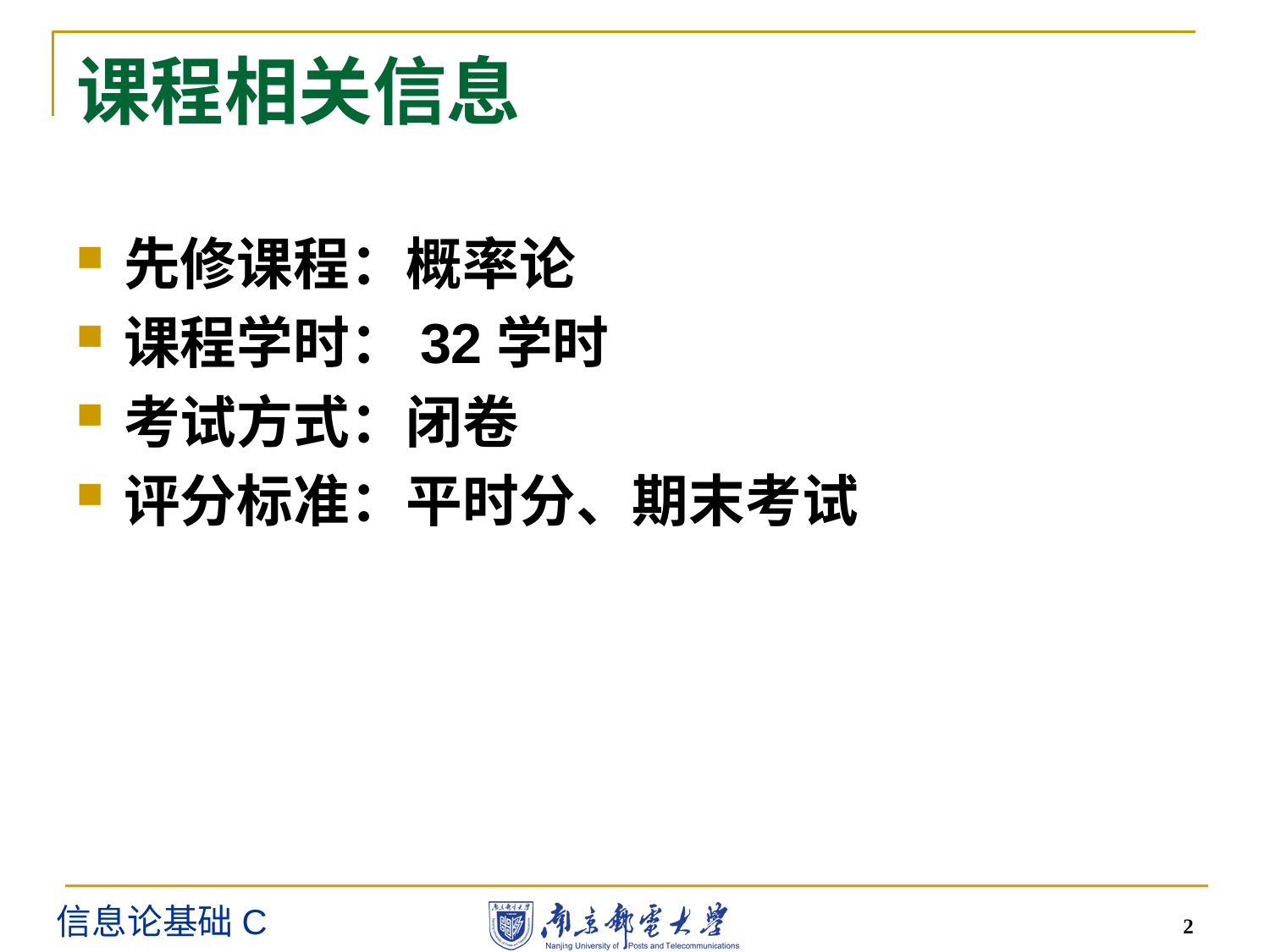

课程相关信息
先修课程：概率论
课程学时：32学时
考试方式：闭卷
评分标准：平时分、期末考试

2